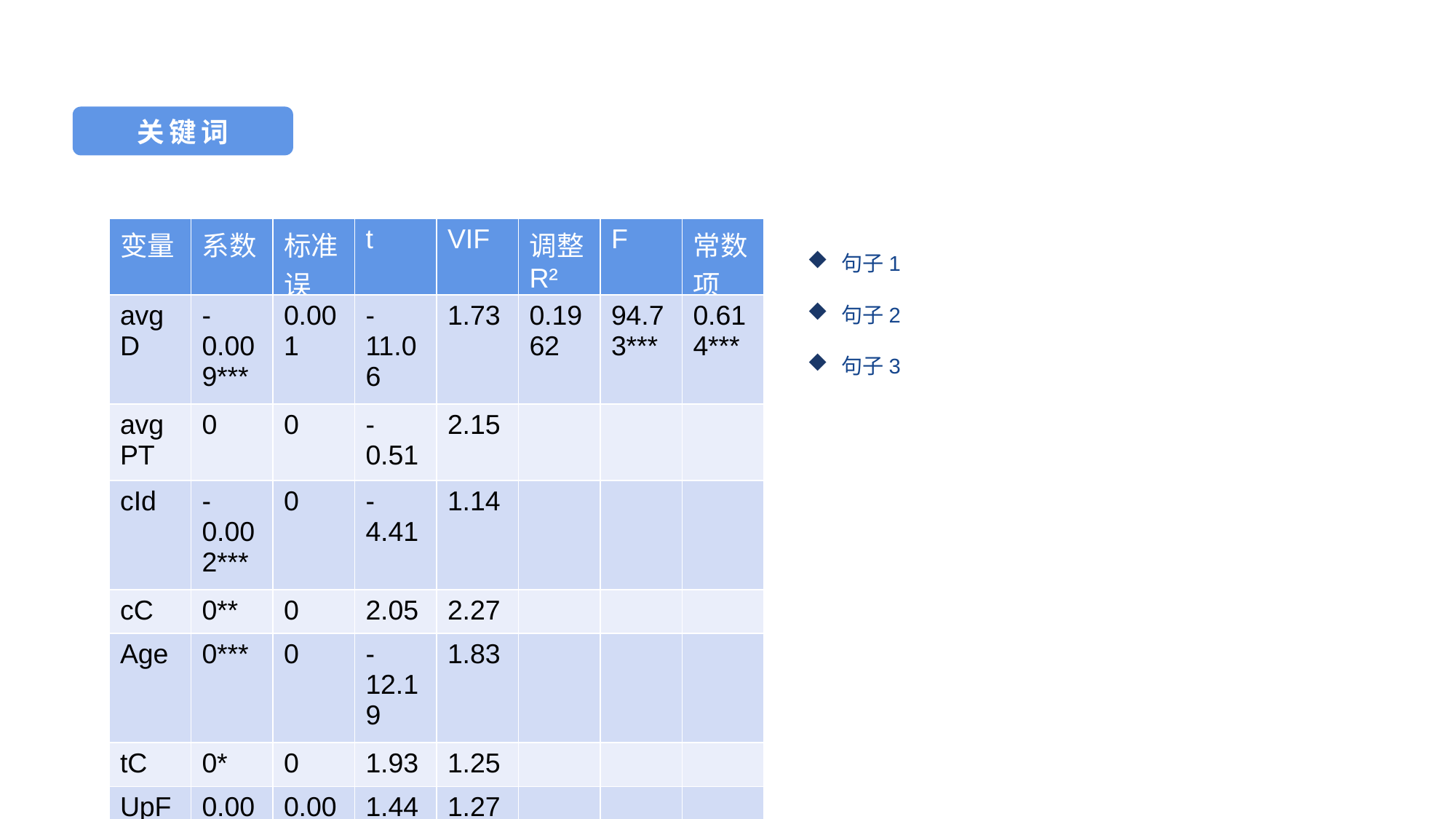

关键词
| 变量 | 系数 | 标准误 | t | VIF | 调整R² | F | 常数项 |
| --- | --- | --- | --- | --- | --- | --- | --- |
| avgD | -0.009\*\*\* | 0.001 | -11.06 | 1.73 | 0.1962 | 94.73\*\*\* | 0.614\*\*\* |
| avgPT | 0 | 0 | -0.51 | 2.15 |  |  |  |
| cId | -0.002\*\*\* | 0 | -4.41 | 1.14 |  |  |  |
| cC | 0\*\* | 0 | 2.05 | 2.27 |  |  |  |
| Age | 0\*\*\* | 0 | -12.19 | 1.83 |  |  |  |
| tC | 0\* | 0 | 1.93 | 1.25 |  |  |  |
| UpF | 0.005 | 0.003 | 1.44 | 1.27 |  |  |  |
| uA | 0\*\*\* | 0 | 3.32 | 1.87 |  |  |  |
| uAG | 0.011\*\*\* | 0.002 | 5.4 | 1.65 |  |  |  |
| uF | 0\*\*\* | 0 | 4.16 | 2.01 |  |  |  |
| uG | 0.05\*\*\* | 0.004 | 13.15 | 1.14 |  |  |  |
| uP | -0.005 | 0.009 | -0.56 | 1.19 |  |  |  |
句子1
句子2
句子3
图标题